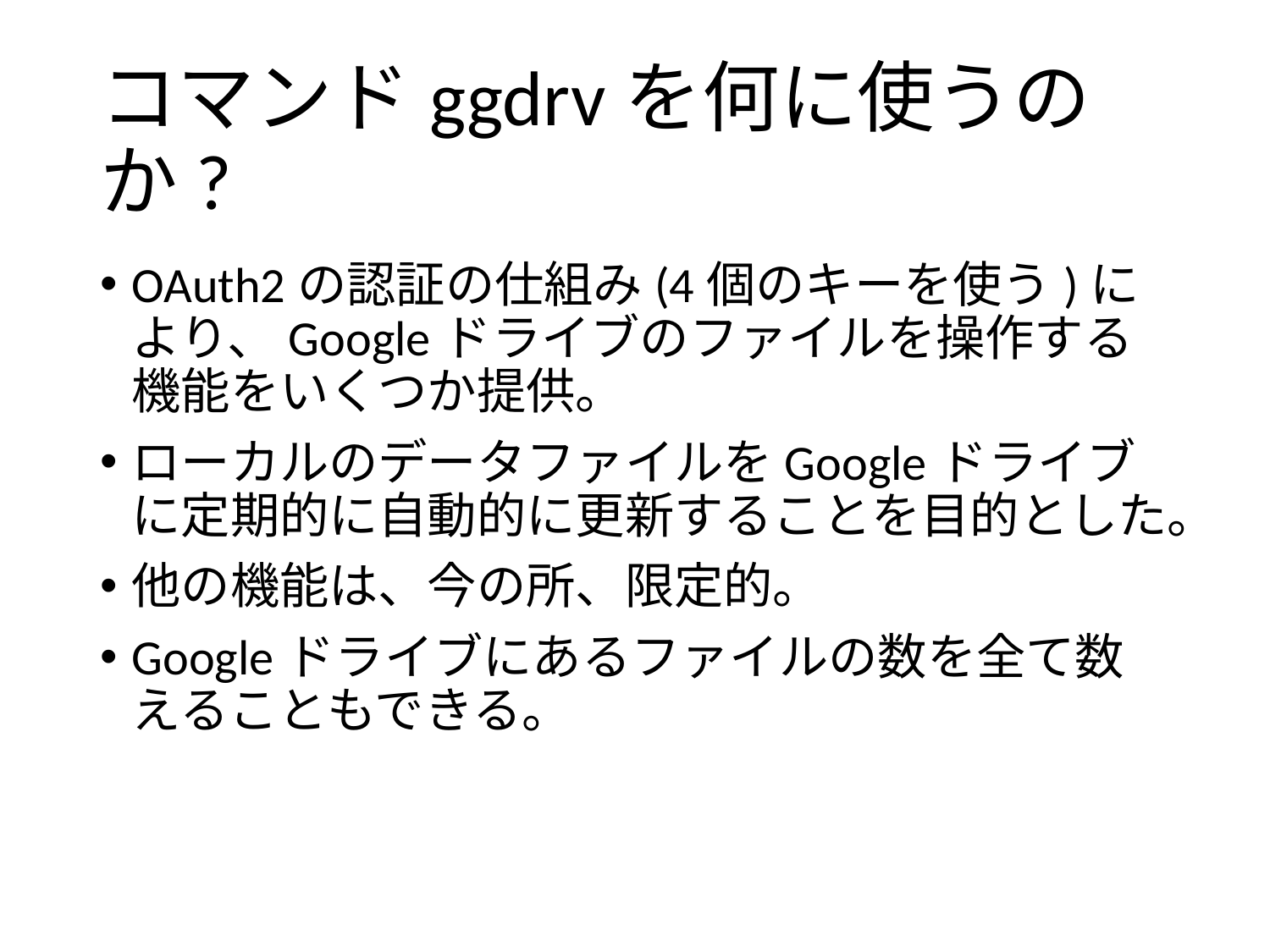

# コマンドggdrvを何に使うのか?
OAuth2の認証の仕組み(4個のキーを使う)により、Googleドライブのファイルを操作する機能をいくつか提供。
ローカルのデータファイルをGoogleドライブに定期的に自動的に更新することを目的とした。
他の機能は、今の所、限定的。
Googleドライブにあるファイルの数を全て数えることもできる。